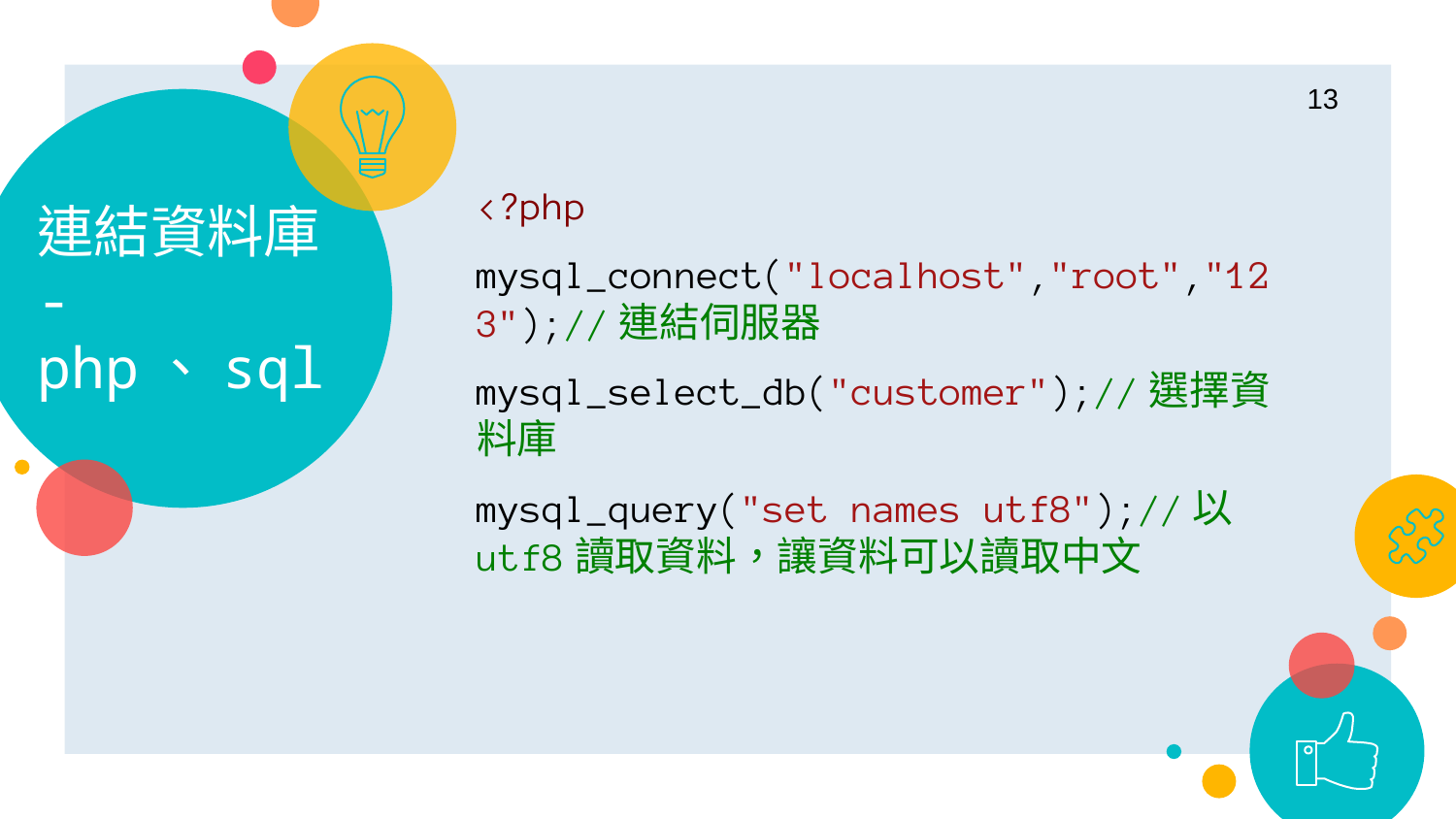

13
# 連結資料庫 -php、sql
<?php
mysql_connect("localhost","root","123");//連結伺服器
mysql_select_db("customer");//選擇資料庫
mysql_query("set names utf8");//以utf8讀取資料，讓資料可以讀取中文